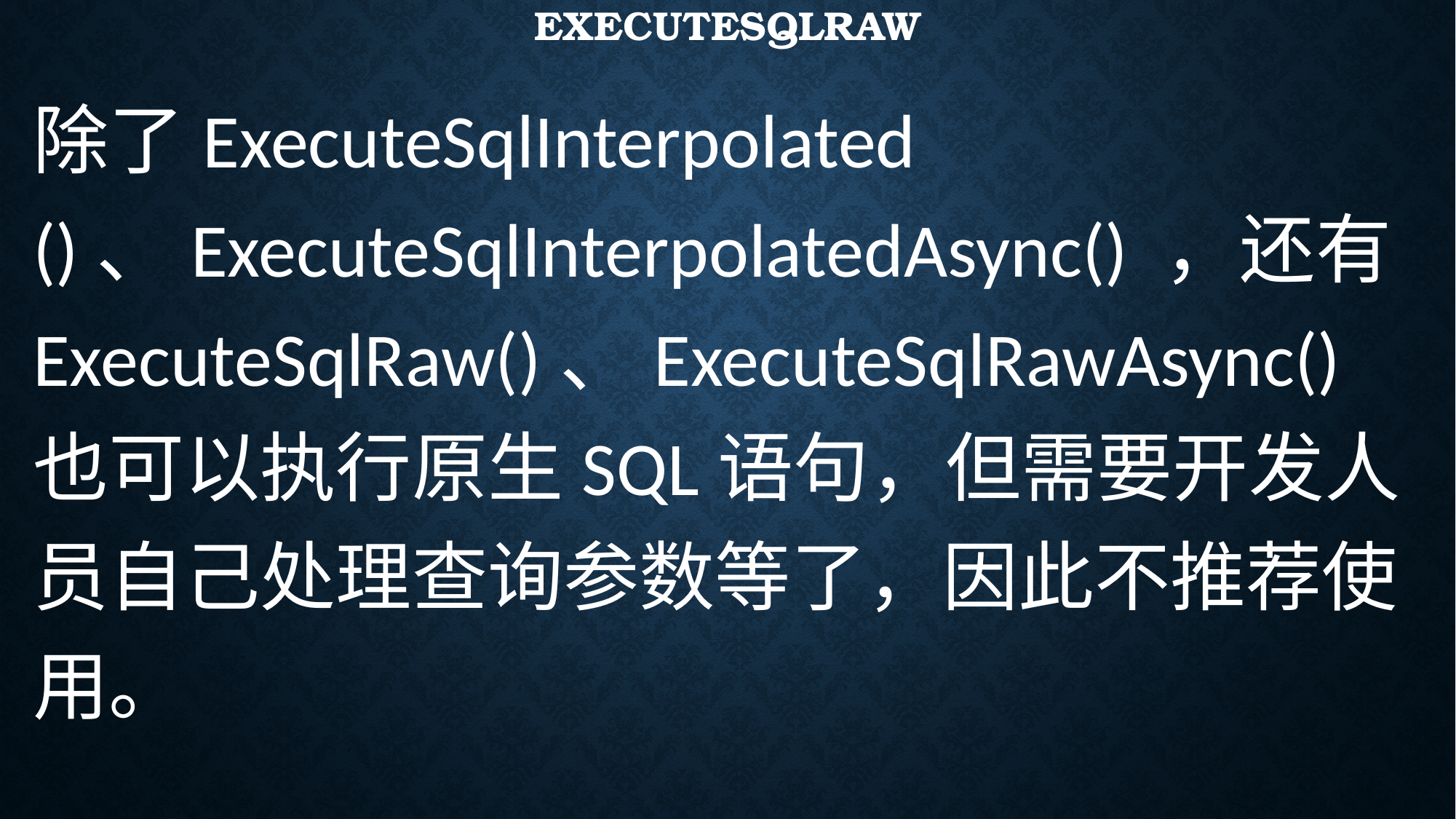

# ExecuteSqlRaw
除了ExecuteSqlInterpolated ()、ExecuteSqlInterpolatedAsync() ，还有ExecuteSqlRaw()、ExecuteSqlRawAsync() 也可以执行原生SQL语句，但需要开发人员自己处理查询参数等了，因此不推荐使用。